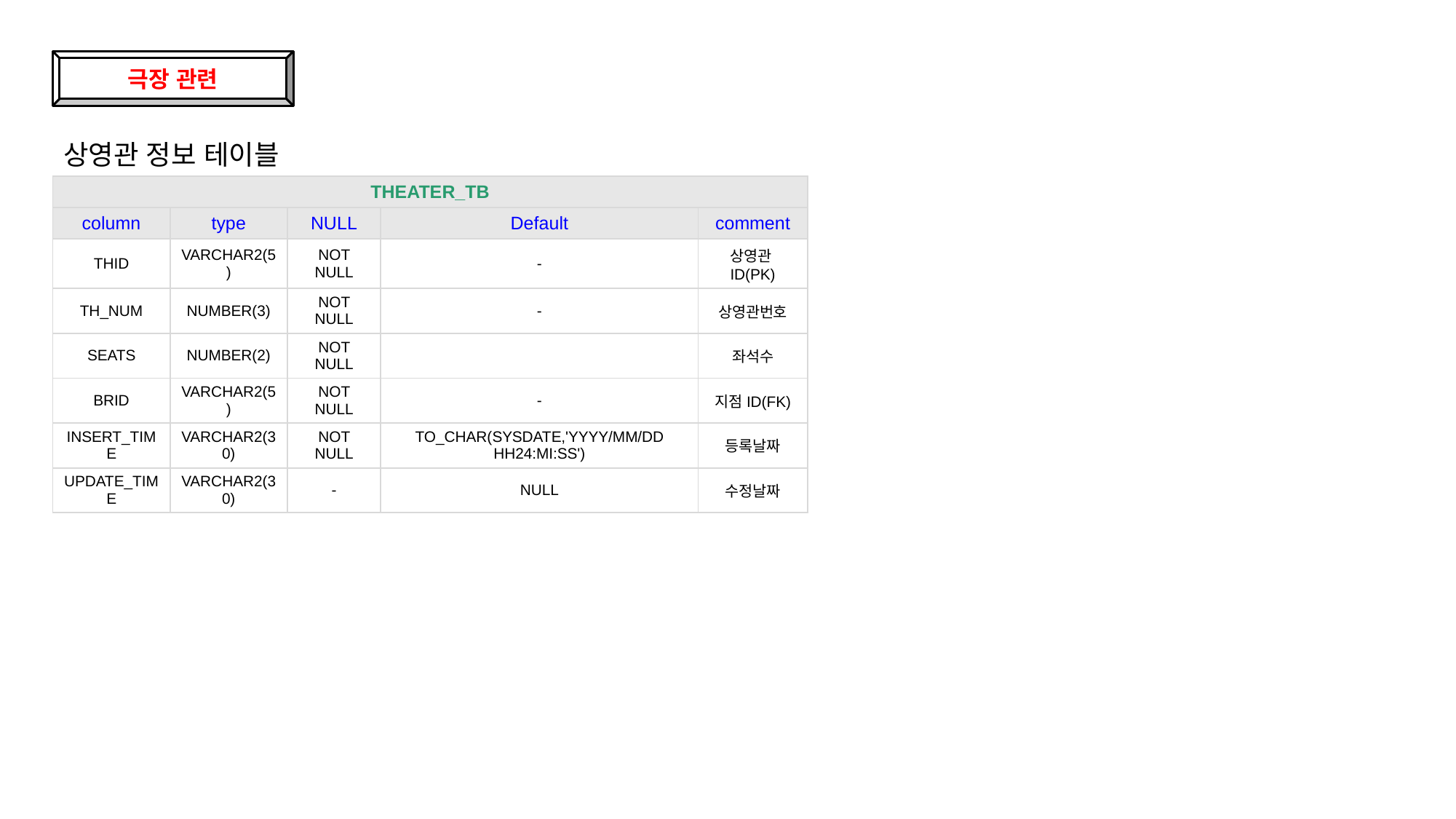

극장 관련
상영관 정보 테이블
| THEATER\_TB |  |  |  |  |
| --- | --- | --- | --- | --- |
| column | type | NULL | Default | comment |
| THID | VARCHAR2(5) | NOT NULL | - | 상영관ID(PK) |
| TH\_NUM | NUMBER(3) | NOT NULL | - | 상영관번호 |
| SEATS | NUMBER(2) | NOT NULL |  | 좌석수 |
| BRID | VARCHAR2(5) | NOT NULL | - | 지점ID(FK) |
| INSERT\_TIME | VARCHAR2(30) | NOT NULL | TO\_CHAR(SYSDATE,'YYYY/MM/DD HH24:MI:SS') | 등록날짜 |
| UPDATE\_TIME | VARCHAR2(30) | - | NULL | 수정날짜 |